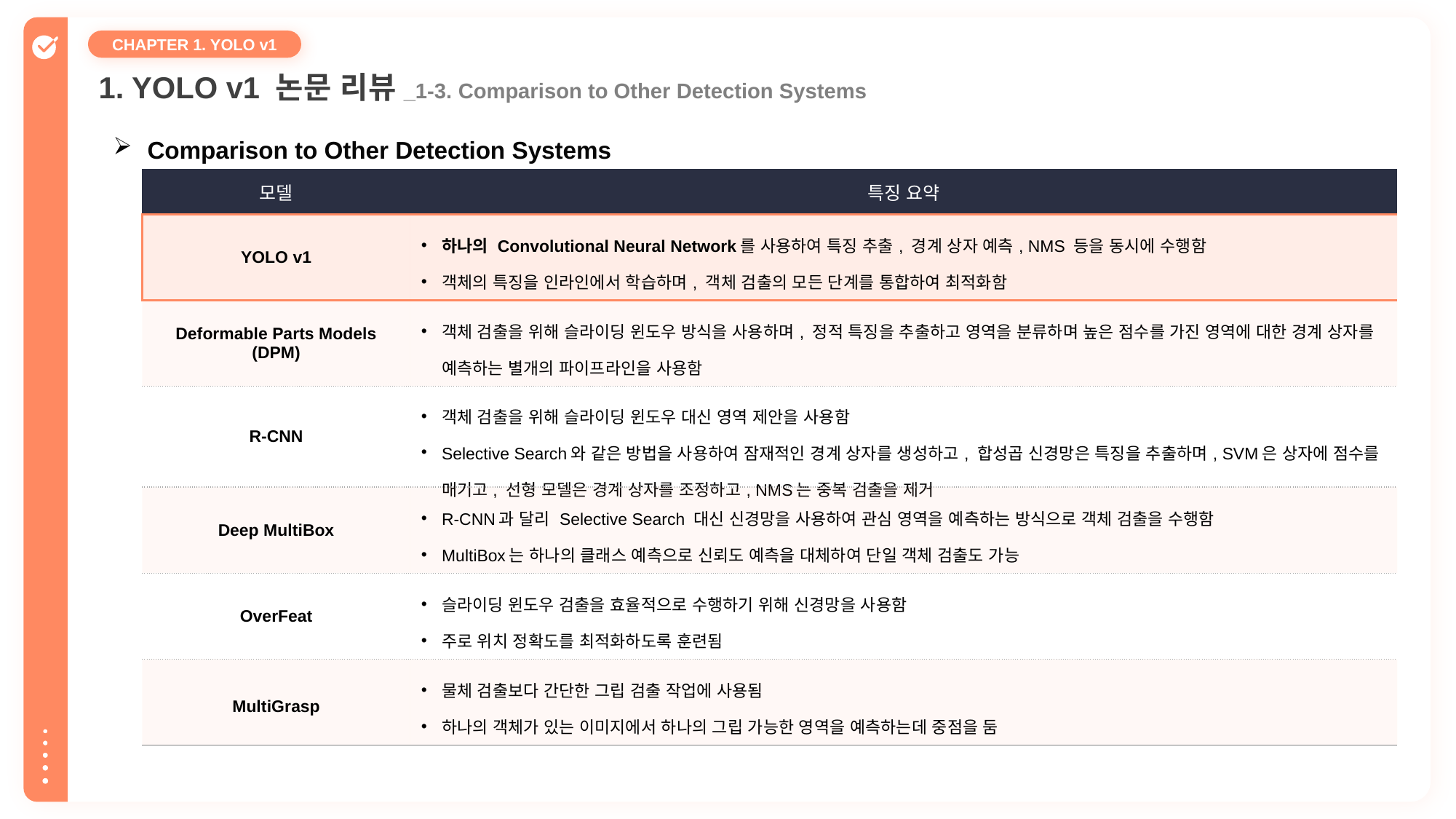

CHAPTER 1. YOLO v1
1. YOLO v1 논문 리뷰_1-3. Comparison to Other Detection Systems
Comparison to Other Detection Systems
| 모델 | 특징 요약 |
| --- | --- |
| YOLO v1 | 하나의 Convolutional Neural Network를 사용하여 특징 추출, 경계 상자 예측, NMS 등을 동시에 수행함 객체의 특징을 인라인에서 학습하며, 객체 검출의 모든 단계를 통합하여 최적화함 |
| Deformable Parts Models (DPM) | 객체 검출을 위해 슬라이딩 윈도우 방식을 사용하며, 정적 특징을 추출하고 영역을 분류하며 높은 점수를 가진 영역에 대한 경계 상자를 예측하는 별개의 파이프라인을 사용함 |
| R-CNN | 객체 검출을 위해 슬라이딩 윈도우 대신 영역 제안을 사용함 Selective Search와 같은 방법을 사용하여 잠재적인 경계 상자를 생성하고, 합성곱 신경망은 특징을 추출하며, SVM은 상자에 점수를 매기고, 선형 모델은 경계 상자를 조정하고, NMS는 중복 검출을 제거 |
| Deep MultiBox | R-CNN과 달리 Selective Search 대신 신경망을 사용하여 관심 영역을 예측하는 방식으로 객체 검출을 수행함 MultiBox는 하나의 클래스 예측으로 신뢰도 예측을 대체하여 단일 객체 검출도 가능 |
| OverFeat | 슬라이딩 윈도우 검출을 효율적으로 수행하기 위해 신경망을 사용함 주로 위치 정확도를 최적화하도록 훈련됨 |
| MultiGrasp | 물체 검출보다 간단한 그립 검출 작업에 사용됨 하나의 객체가 있는 이미지에서 하나의 그립 가능한 영역을 예측하는데 중점을 둠 |